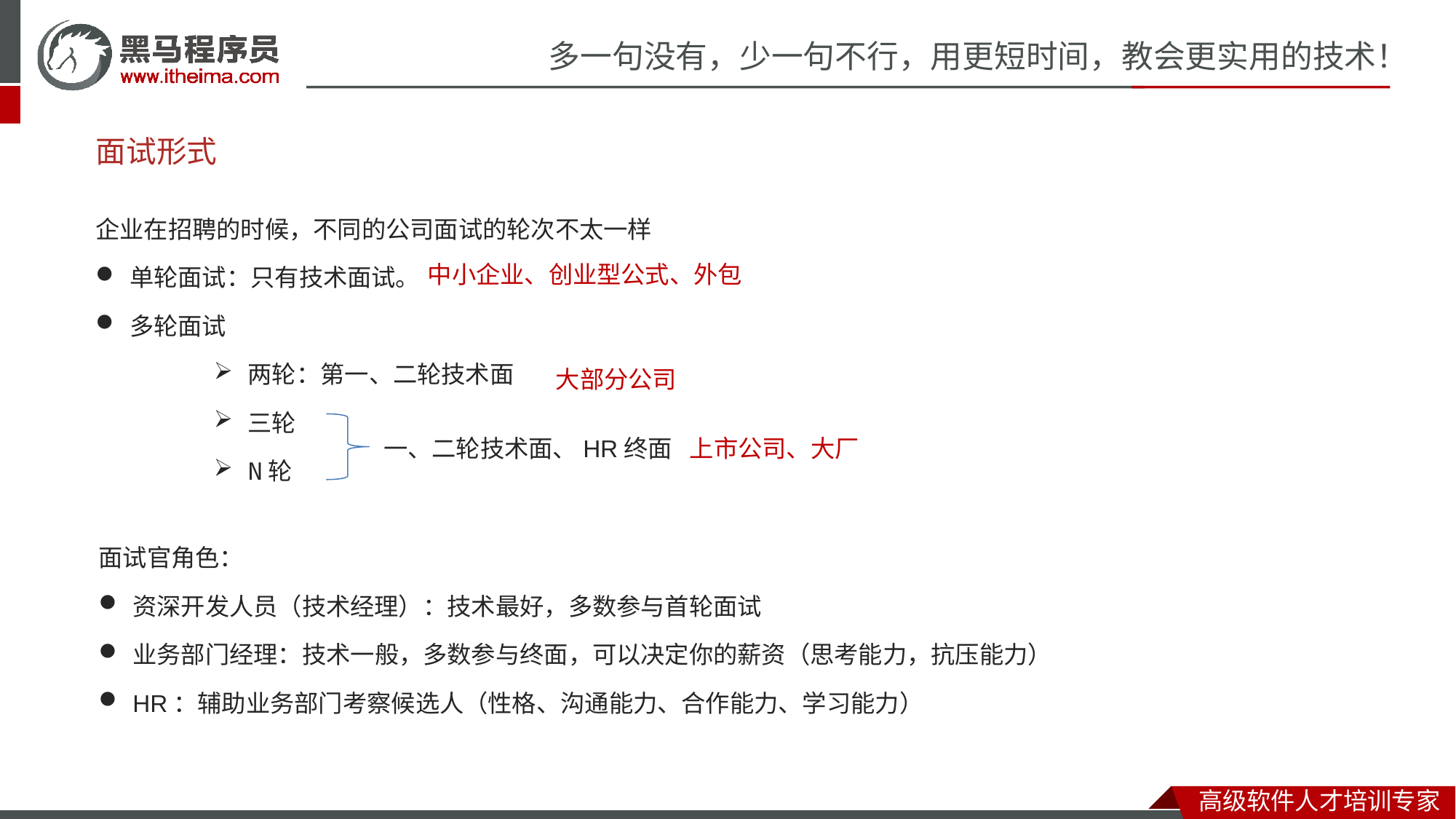

# 面试形式
企业在招聘的时候，不同的公司面试的轮次不太一样
单轮面试：只有技术面试。
多轮面试
两轮：第一、二轮技术面
三轮
N轮
中小企业、创业型公式、外包
大部分公司

一、二轮技术面、HR终面
上市公司、大厂
面试官角色：
资深开发人员（技术经理）：技术最好，多数参与首轮面试
业务部门经理：技术一般，多数参与终面，可以决定你的薪资（思考能力，抗压能力）
HR：辅助业务部门考察候选人（性格、沟通能力、合作能力、学习能力）